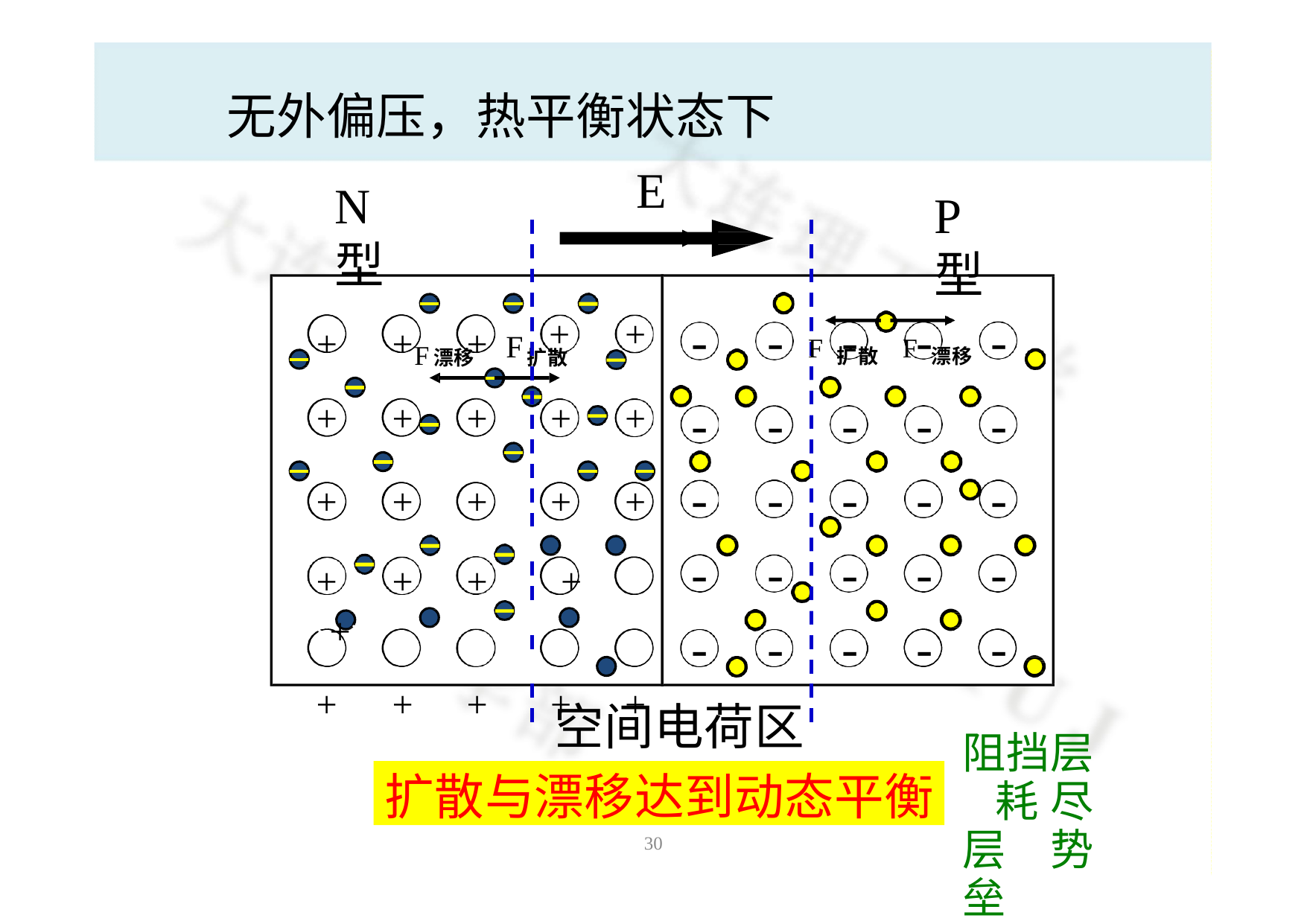

# 无外偏压，热平衡状态下
E
N型
P型
F扩散	F漂移

-	-	-	-	-
-	-	-	-	-
-	-	-	-	-
-	-	-	-	-
-	-	-	-	-
+	+F	+
+	+

F

漂移
扩散

+	+	+	+	+

+	+	+	+	+
+	+	+	S+i	S+i
+	+	+	+	+

空间电荷区

阻挡层  耗尽层  势垒

30
扩散与漂移达到动态平衡